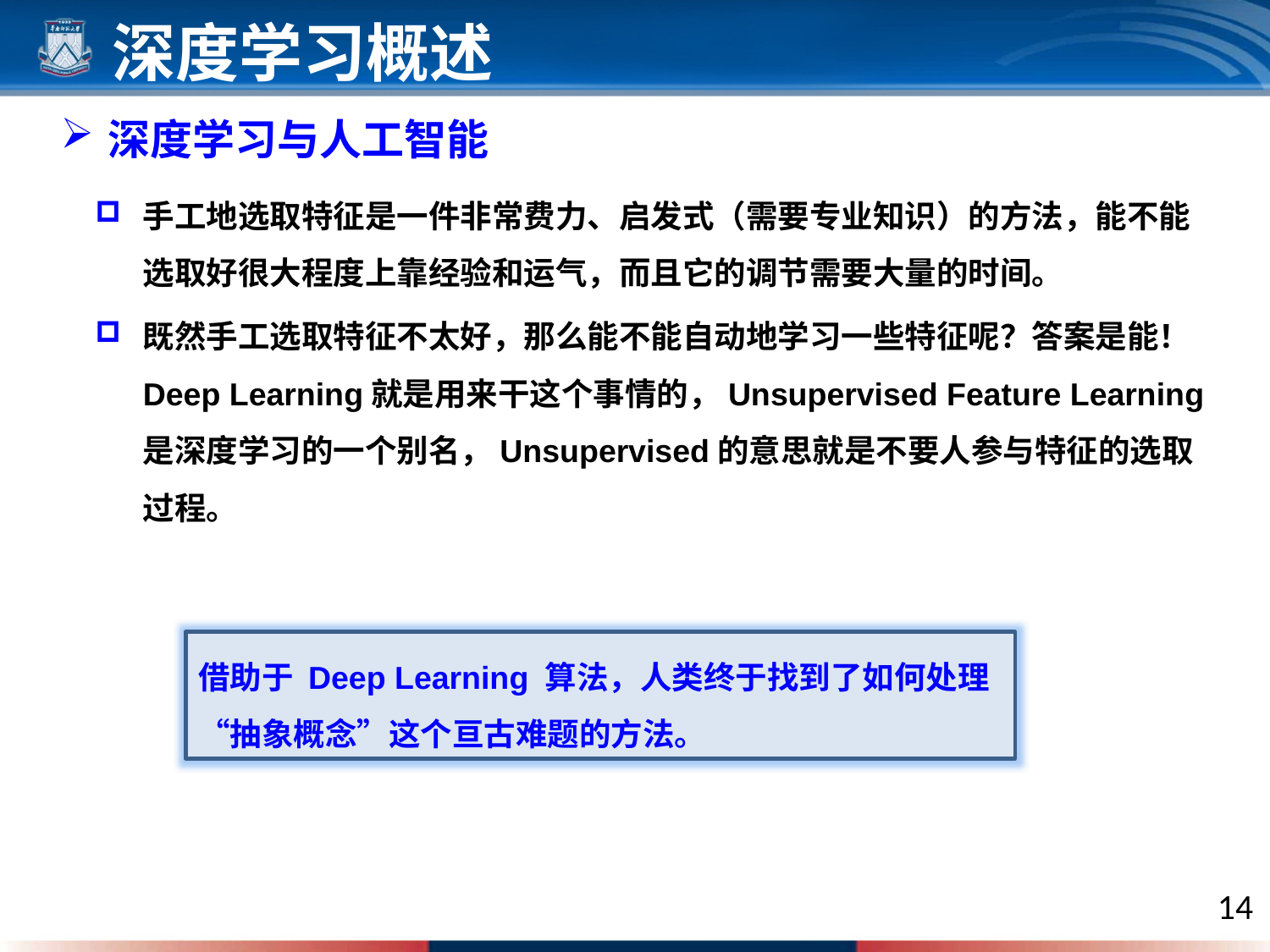

深度学习概述
深度学习与人工智能
手工地选取特征是一件非常费力、启发式（需要专业知识）的方法，能不能选取好很大程度上靠经验和运气，而且它的调节需要大量的时间。
既然手工选取特征不太好，那么能不能自动地学习一些特征呢？答案是能！Deep Learning就是用来干这个事情的，Unsupervised Feature Learning是深度学习的一个别名，Unsupervised的意思就是不要人参与特征的选取过程。
借助于 Deep Learning 算法，人类终于找到了如何处理“抽象概念”这个亘古难题的方法。